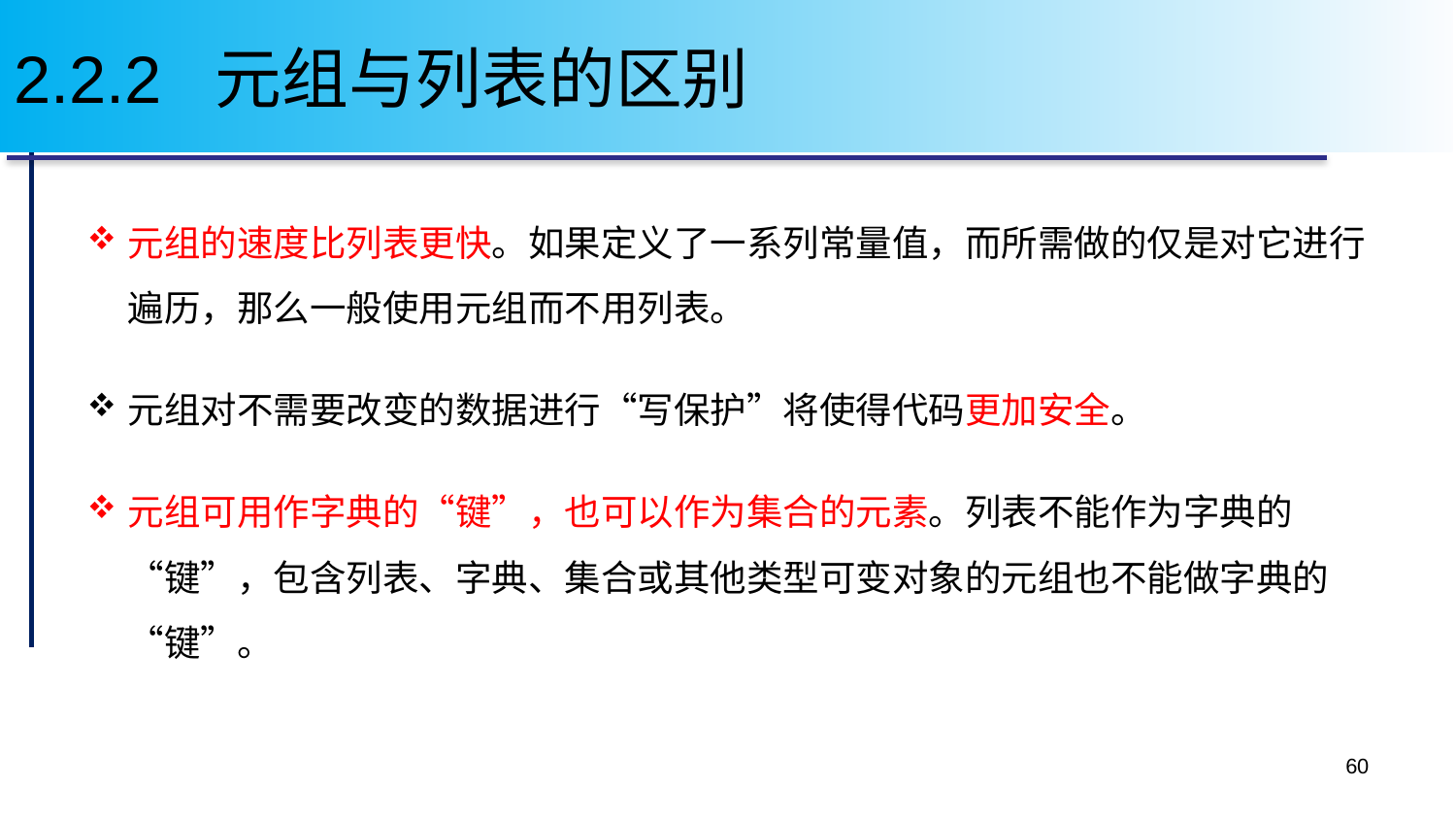

# 2.2.2  元组与列表的区别
元组的速度比列表更快。如果定义了一系列常量值，而所需做的仅是对它进行遍历，那么一般使用元组而不用列表。
元组对不需要改变的数据进行“写保护”将使得代码更加安全。
元组可用作字典的“键”，也可以作为集合的元素。列表不能作为字典的“键”，包含列表、字典、集合或其他类型可变对象的元组也不能做字典的“键”。
60